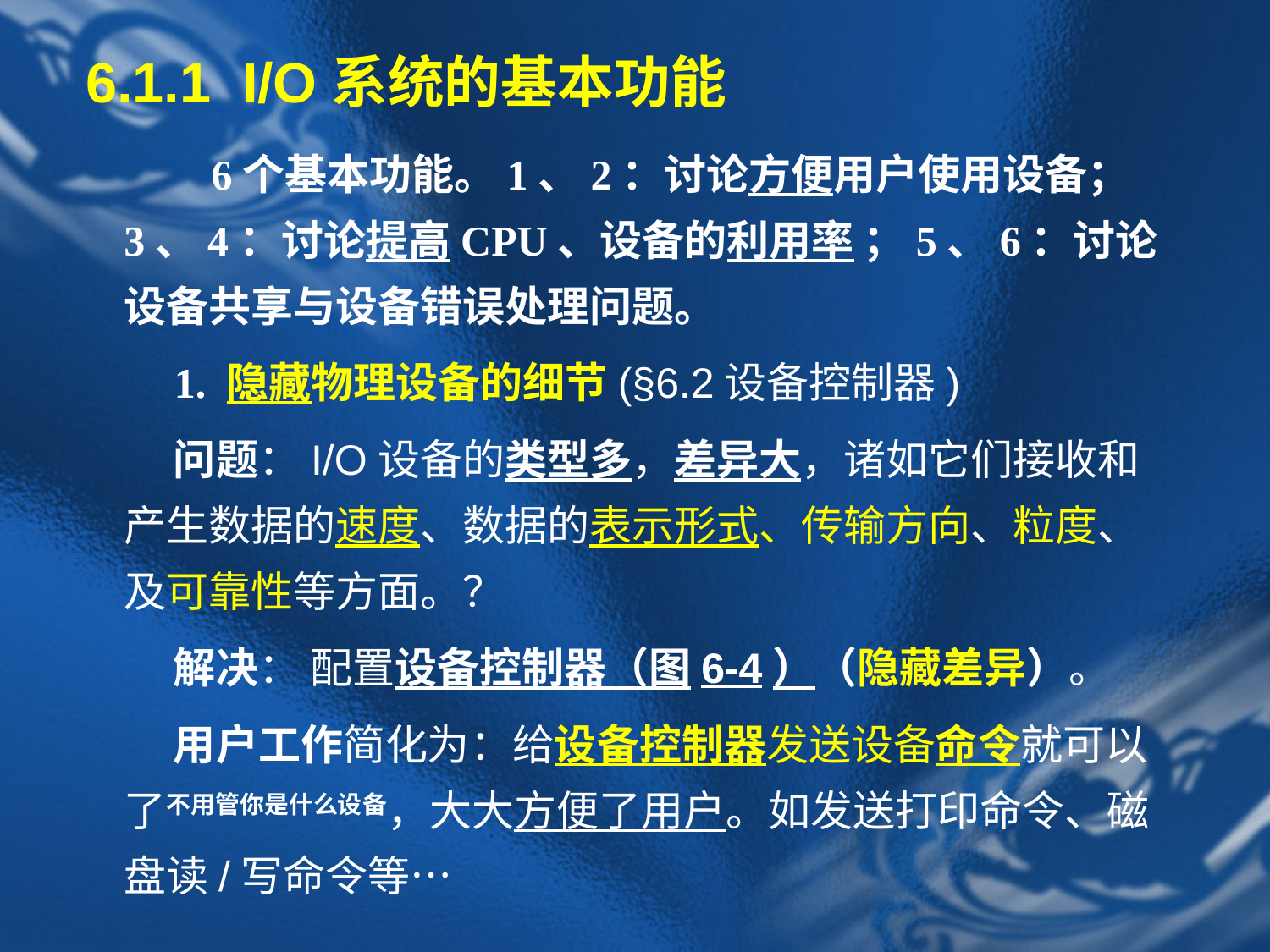

# 6.1.1  I/O系统的基本功能
6个基本功能。1、2：讨论方便用户使用设备；3、4：讨论提高CPU、设备的利用率 ；5、6：讨论设备共享与设备错误处理问题。
1. 隐藏物理设备的细节(§6.2设备控制器)
问题：I/O设备的类型多，差异大，诸如它们接收和产生数据的速度、数据的表示形式、传输方向、粒度、及可靠性等方面。？
解决： 配置设备控制器（图6-4）（隐藏差异）。
用户工作简化为：给设备控制器发送设备命令就可以了不用管你是什么设备，大大方便了用户。如发送打印命令、磁盘读/写命令等…